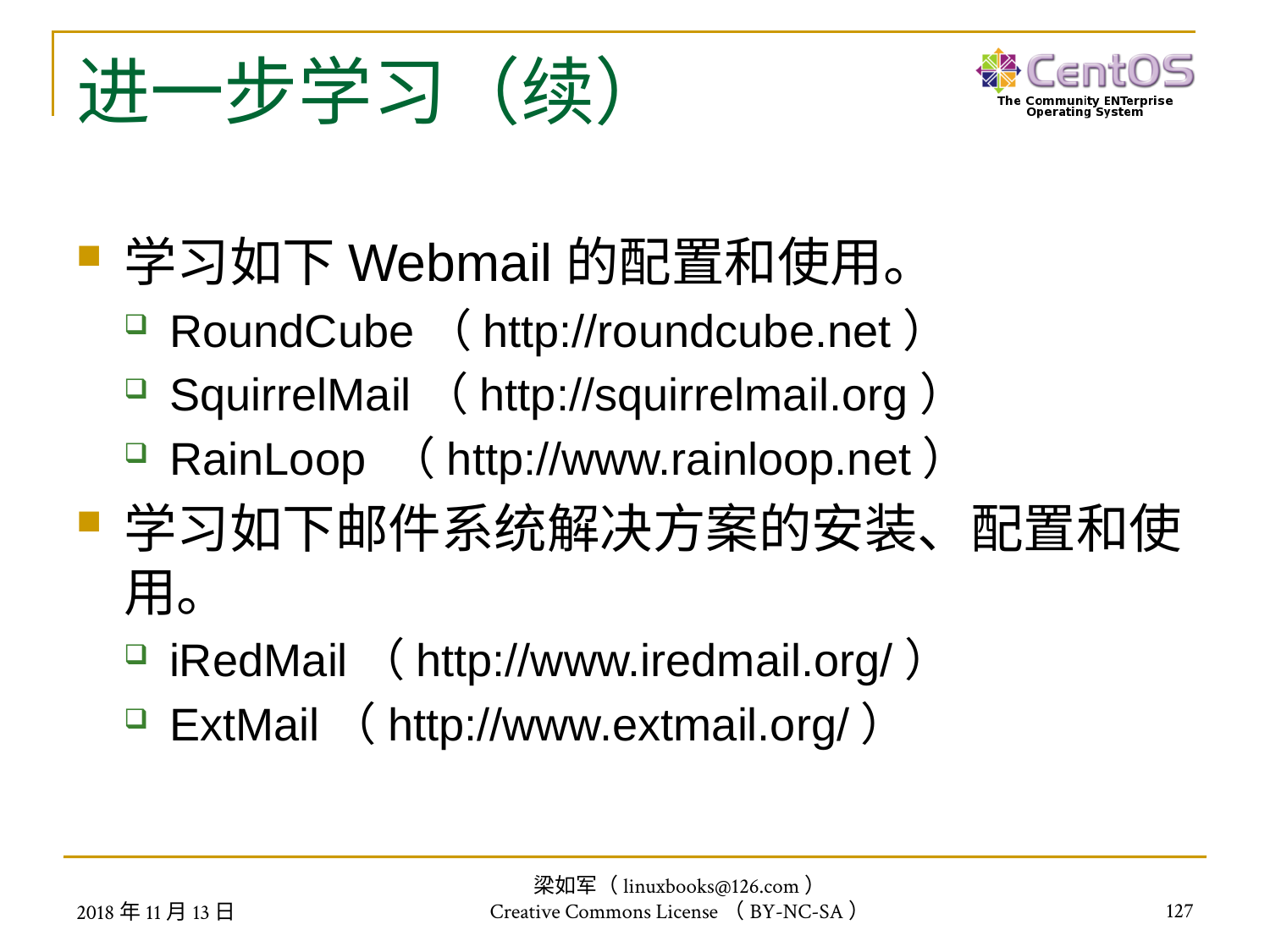

# 进一步学习（续）
学习如下Webmail的配置和使用。
RoundCube（http://roundcube.net）
SquirrelMail（http://squirrelmail.org）
RainLoop （http://www.rainloop.net）
学习如下邮件系统解决方案的安装、配置和使用。
iRedMail（http://www.iredmail.org/）
ExtMail（http://www.extmail.org/）
梁如军（linuxbooks@126.com）
Creative Commons License（BY-NC-SA）
2018年11月13日
127